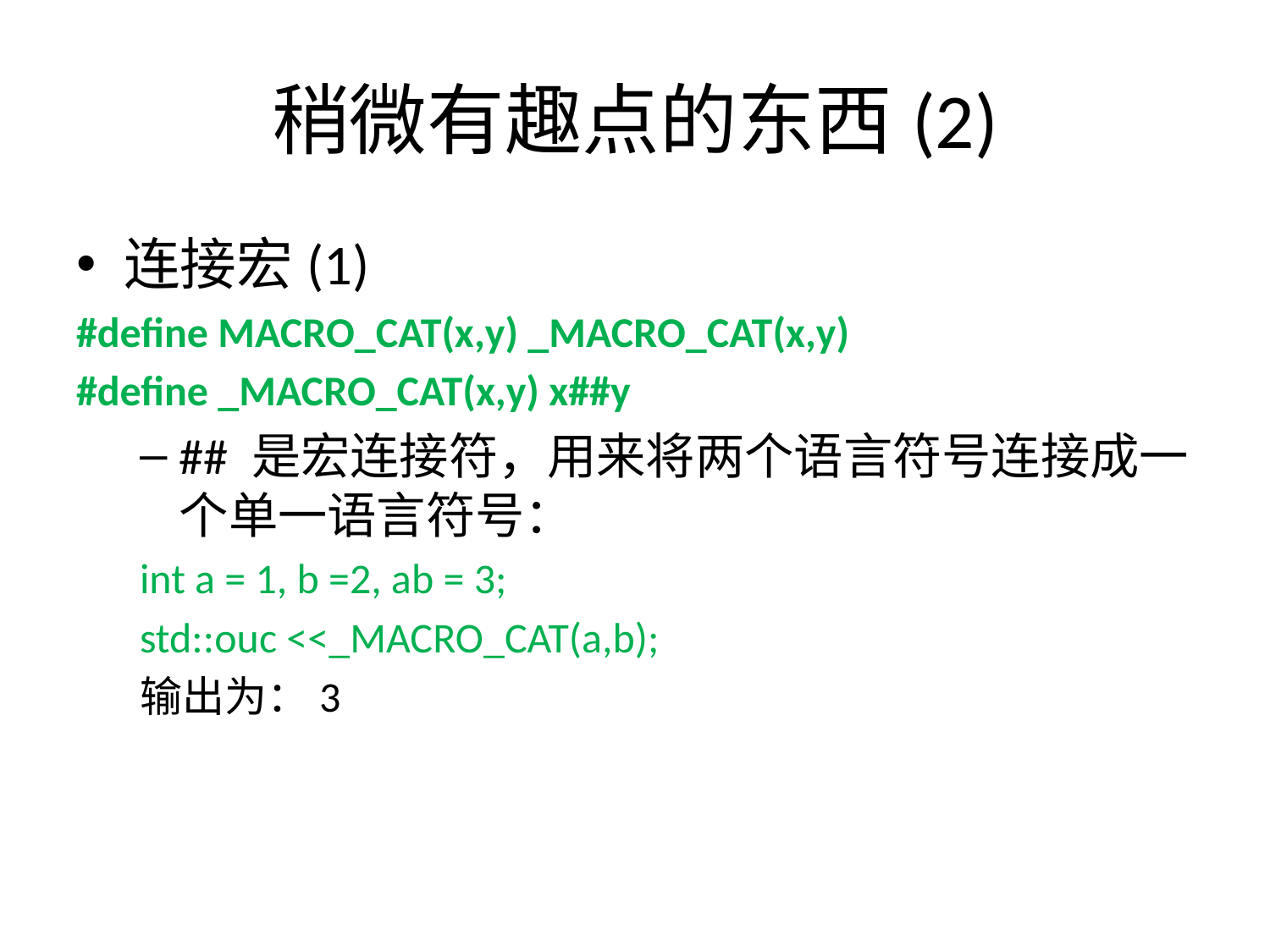

# 稍微有趣点的东西(2)
连接宏(1)
#define MACRO_CAT(x,y) _MACRO_CAT(x,y)
#define _MACRO_CAT(x,y) x##y
## 是宏连接符，用来将两个语言符号连接成一个单一语言符号：
int a = 1, b =2, ab = 3;
std::ouc <<_MACRO_CAT(a,b);
输出为：3